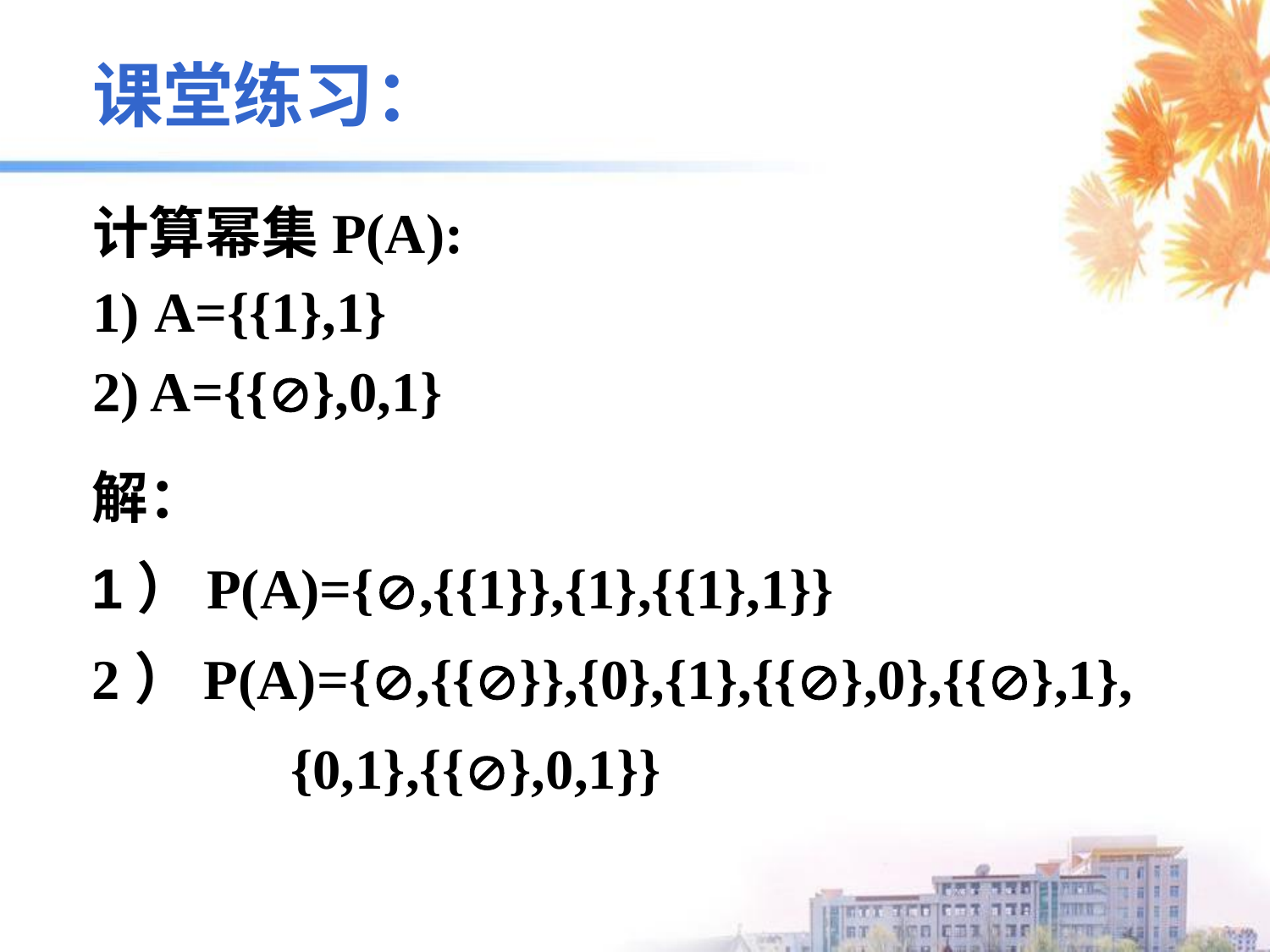

课堂练习：
计算幂集P(A):
 A={{1},1}
2) A={{∅},0,1}
解：
1）P(A)={∅,{{1}},{1},{{1},1}}
2）P(A)={∅,{{∅}},{0},{1},{{∅},0},{{∅},1},
              {0,1},{{∅},0,1}}
15